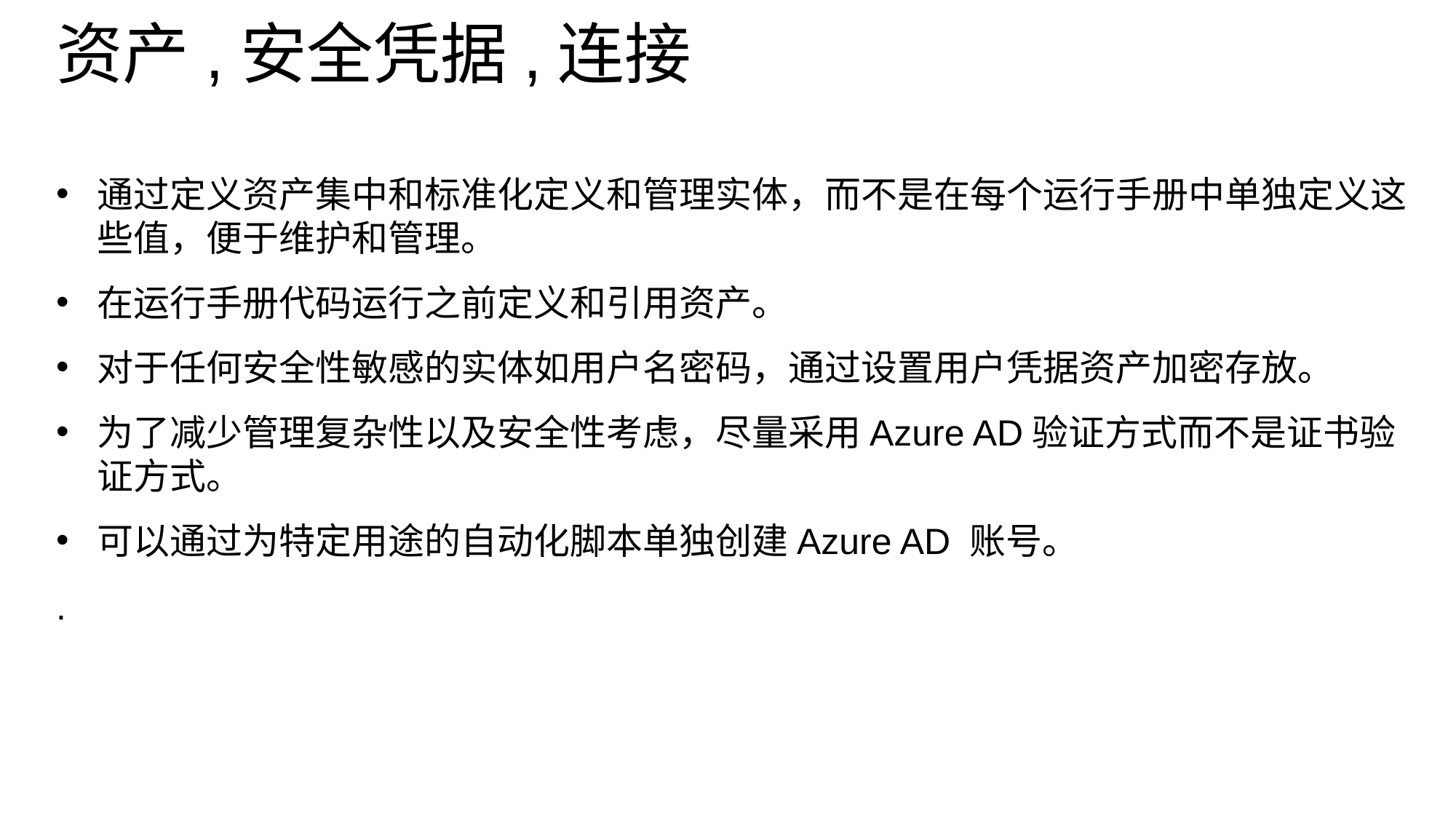

# 资产,安全凭据,连接
通过定义资产集中和标准化定义和管理实体，而不是在每个运行手册中单独定义这些值，便于维护和管理。
在运行手册代码运行之前定义和引用资产。
对于任何安全性敏感的实体如用户名密码，通过设置用户凭据资产加密存放。
为了减少管理复杂性以及安全性考虑，尽量采用Azure AD验证方式而不是证书验证方式。
可以通过为特定用途的自动化脚本单独创建Azure AD 账号。
.